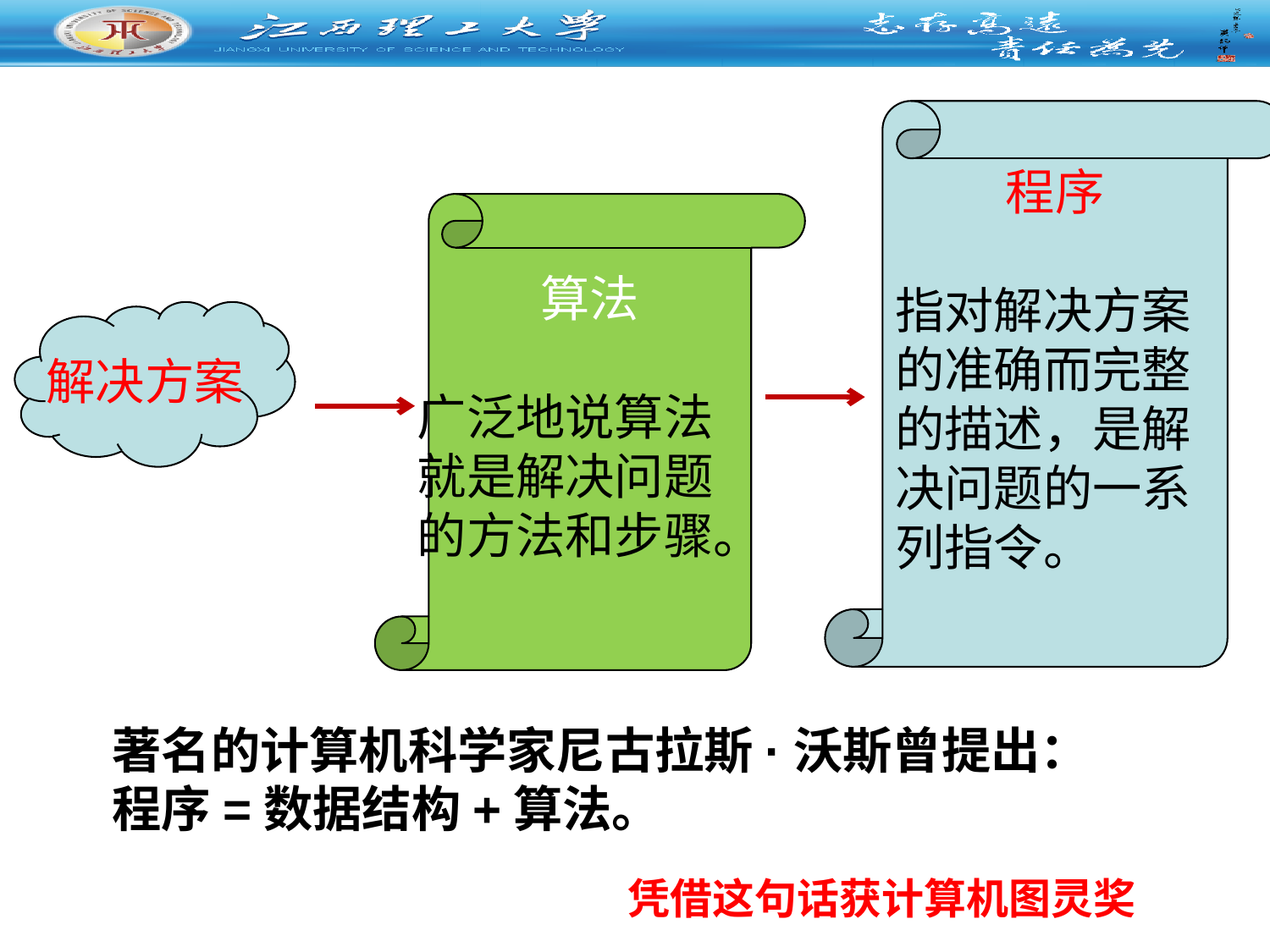

程序

指对解决方案
的准确而完整
的描述，是解
决问题的一系
列指令。

算法

广泛地说算法
就是解决问题
的方法和步骤。

解决方案
著名的计算机科学家尼古拉斯·沃斯曾提出：程序=数据结构+算法。
凭借这句话获计算机图灵奖